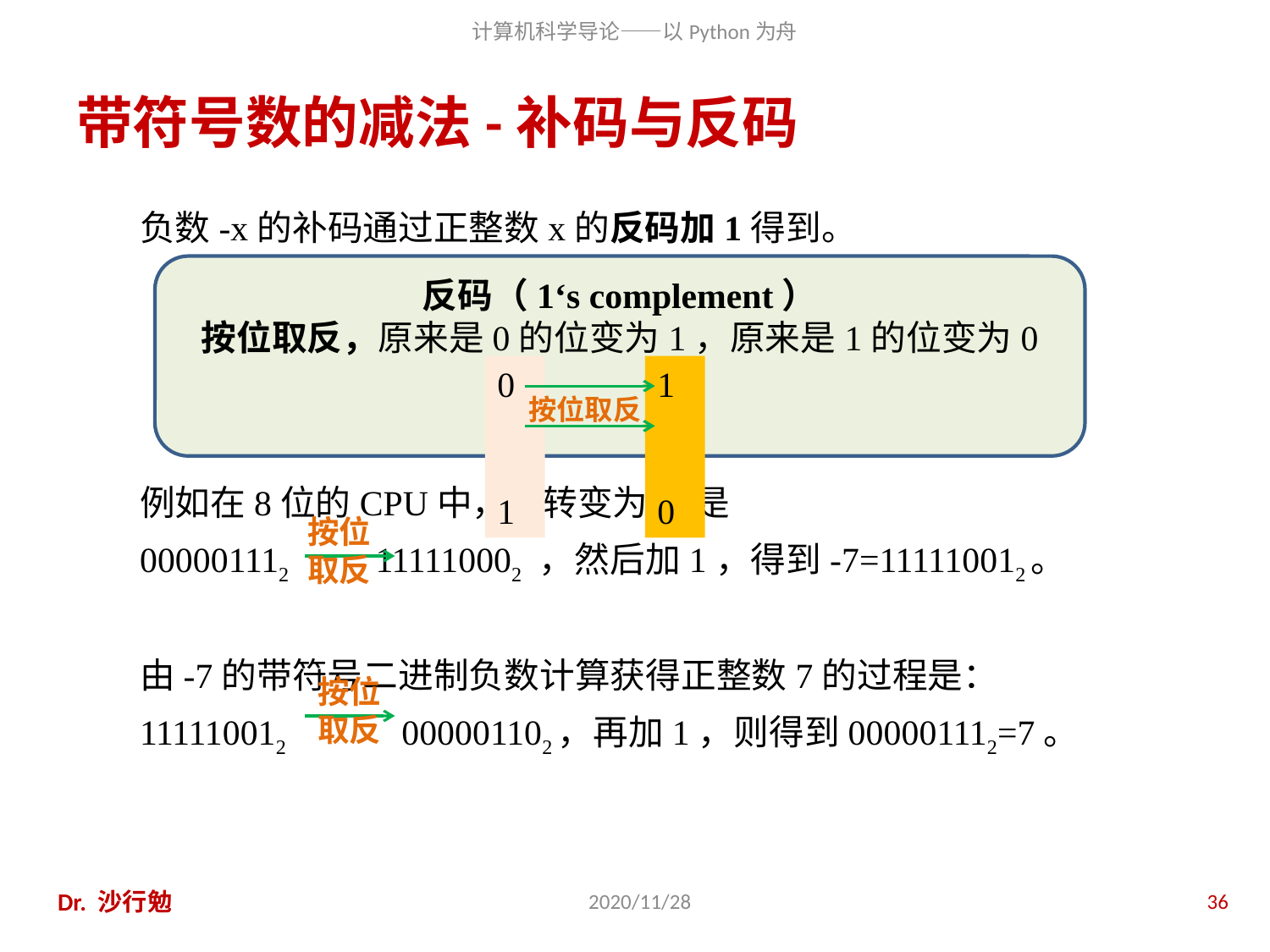

# 带符号数的减法-补码与反码
负数-x的补码通过正整数x的反码加1得到。

例如在8位的CPU中，7转变为-7是
000001112                 111110002 ，然后加1，得到-7=111110012。

由-7的带符号二进制负数计算获得正整数7的过程是：
111110012             000001102，再加1，则得到000001112=7。

反码（1‘s complement）
按位取反，原来是0的位变为1，原来是1的位变为0

0        1
1        0
按位取反
按位取反
按位取反
Dr. 沙行勉
2020/11/28
36